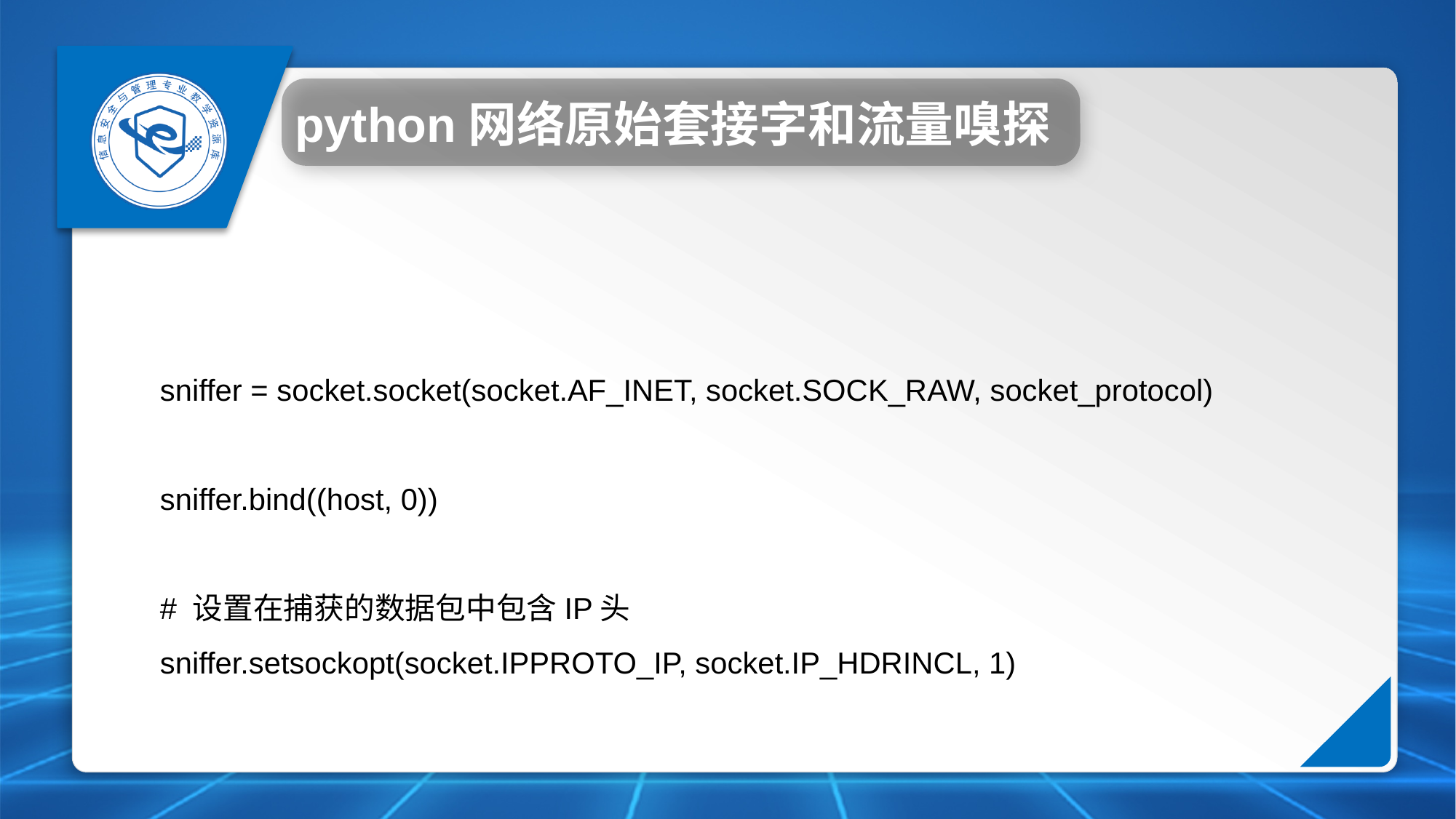

python网络原始套接字和流量嗅探
sniffer = socket.socket(socket.AF_INET, socket.SOCK_RAW, socket_protocol)

sniffer.bind((host, 0))

# 设置在捕获的数据包中包含IP头
sniffer.setsockopt(socket.IPPROTO_IP, socket.IP_HDRINCL, 1)